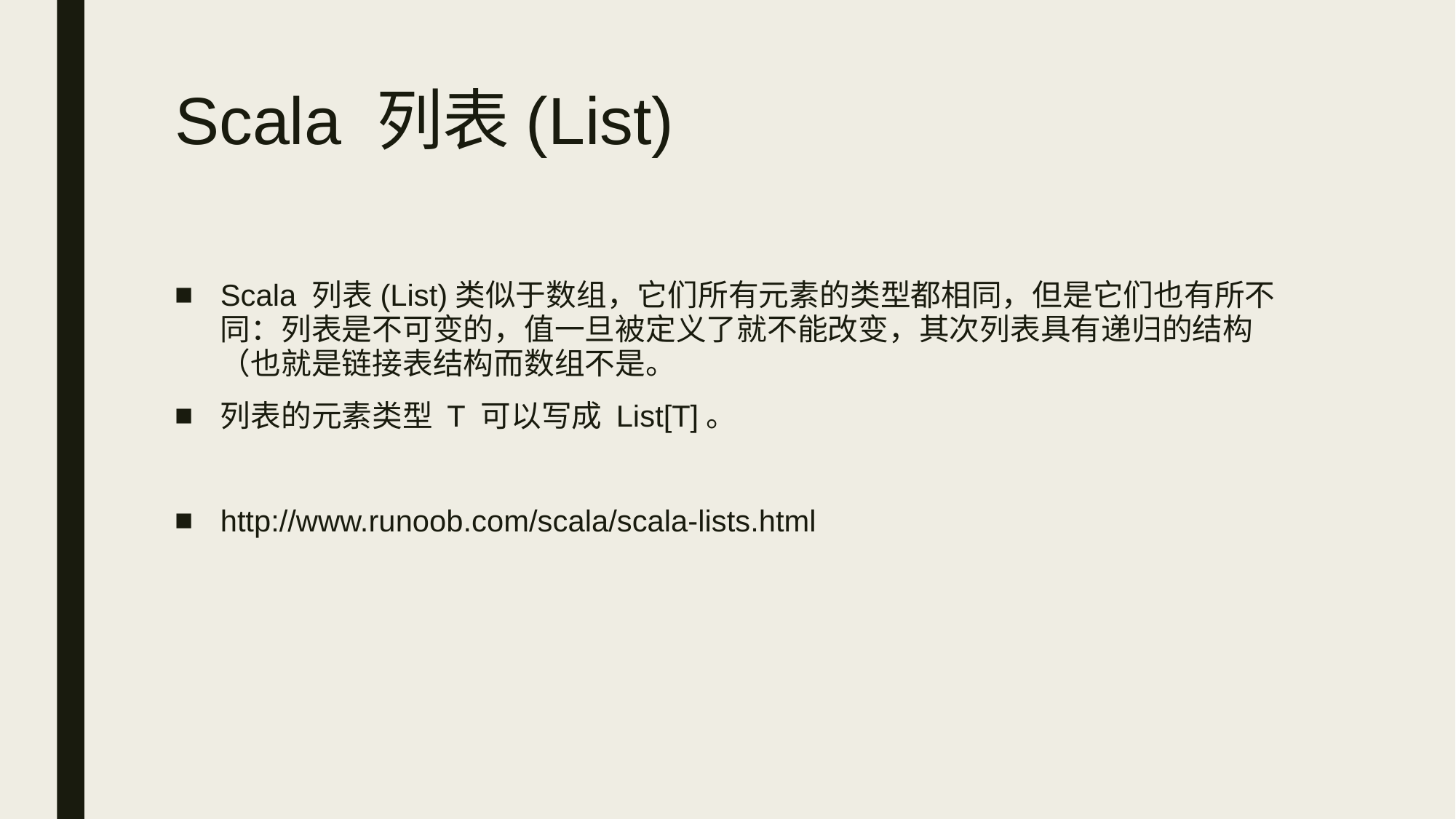

# Scala 列表(List)
Scala 列表(List)类似于数组，它们所有元素的类型都相同，但是它们也有所不同：列表是不可变的，值一旦被定义了就不能改变，其次列表具有递归的结构（也就是链接表结构而数组不是。
列表的元素类型 T 可以写成 List[T]。

http://www.runoob.com/scala/scala-lists.html